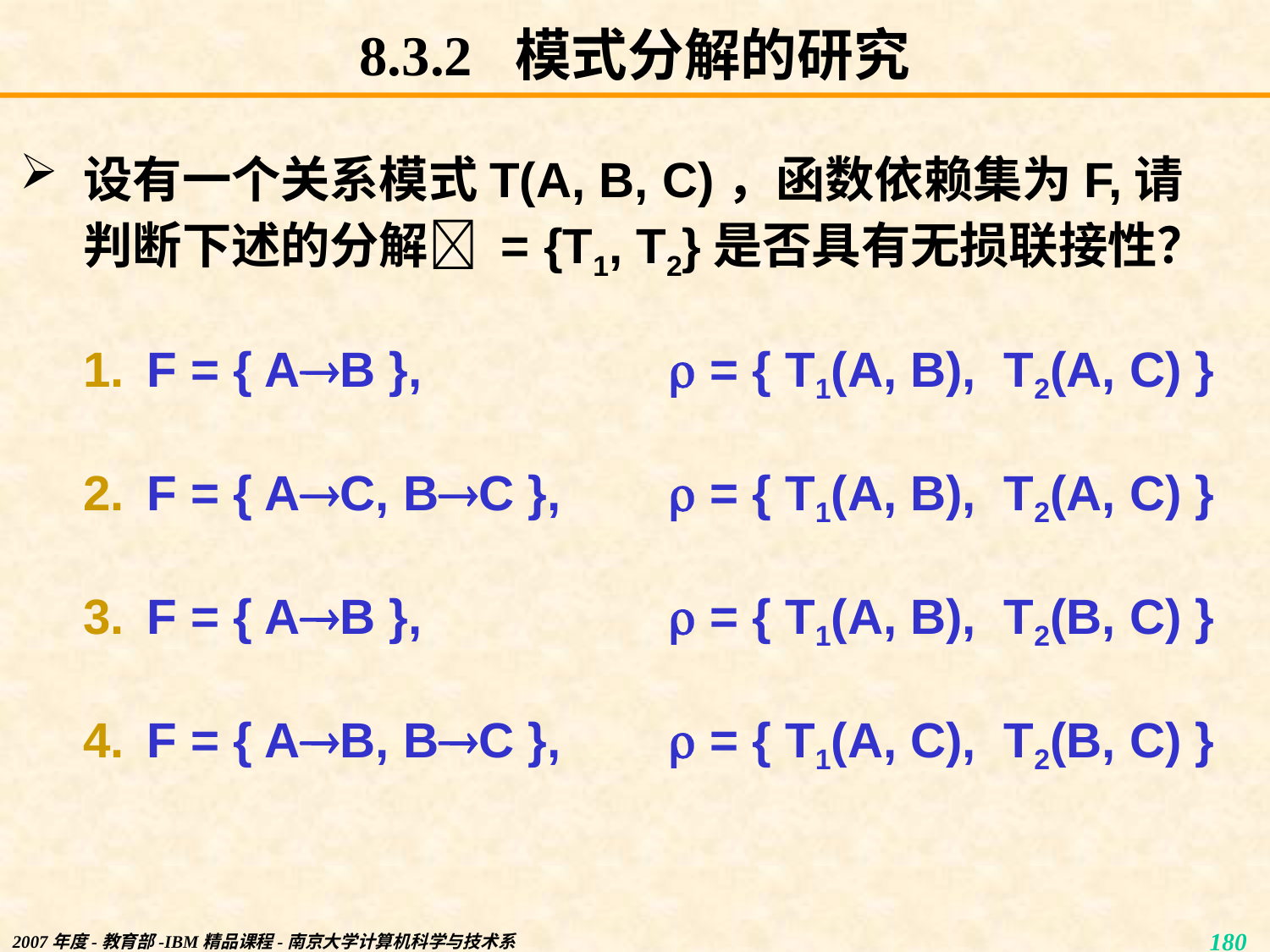

# 8.3.2  模式分解的研究
设有一个关系模式T(A, B, C)，函数依赖集为F,请判断下述的分解ρ = {T1, T2}是否具有无损联接性？
F = { A→B },             	 ρ = { T1(A, B),  T2(A, C) }
F = { A→C, B→C },  	 ρ = { T1(A, B),  T2(A, C) }
F = { A→B },             	 ρ = { T1(A, B),  T2(B, C) }
F = { A→B, B→C },  	 ρ = { T1(A, C),  T2(B, C) }
180
2007年度-教育部-IBM精品课程-南京大学计算机科学与技术系